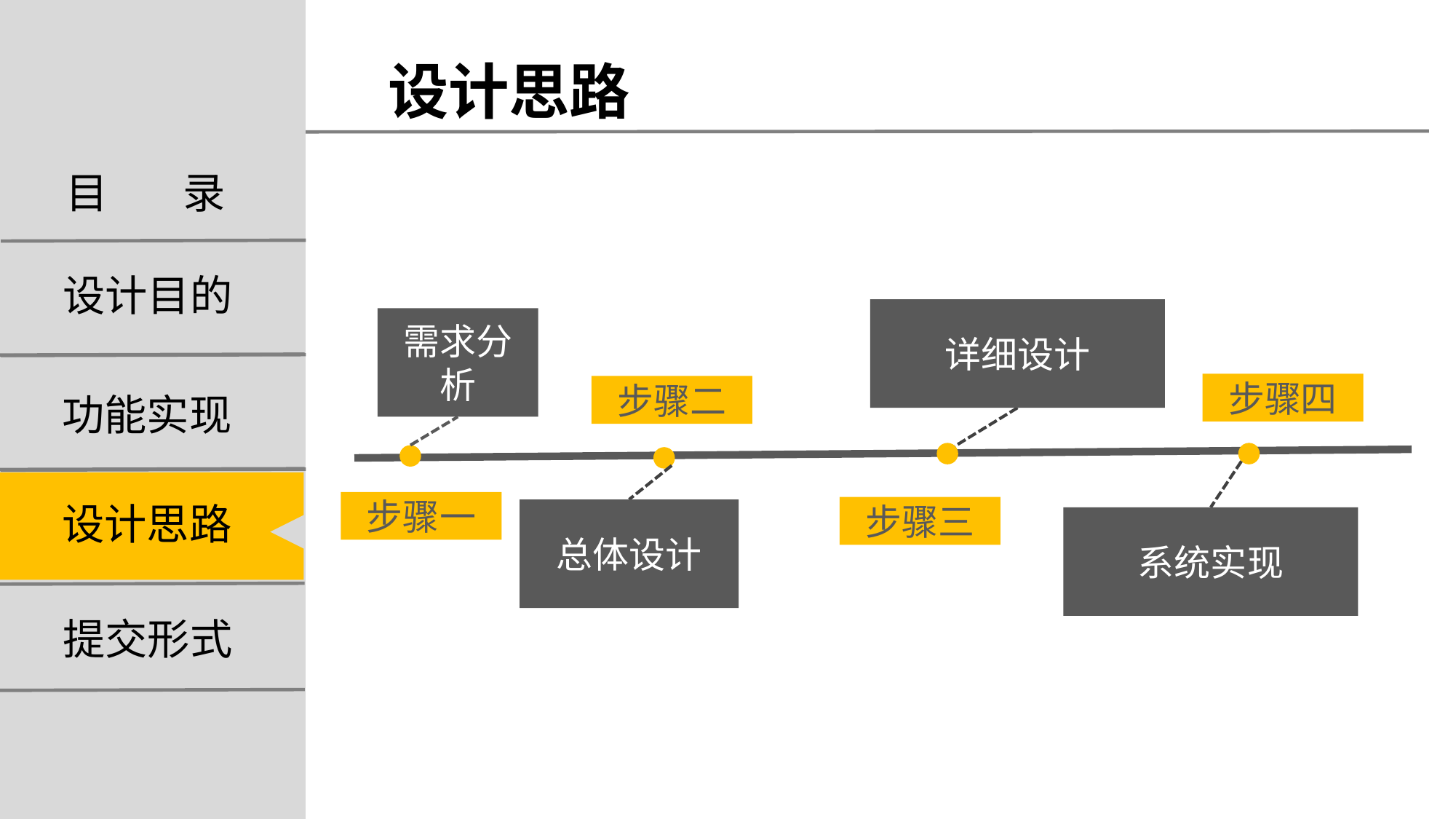

设计思路
目        录
设计目的
详细设计
需求分析
步骤四
步骤二
功能实现

设计思路
步骤一
步骤三
总体设计
系统实现
提交形式